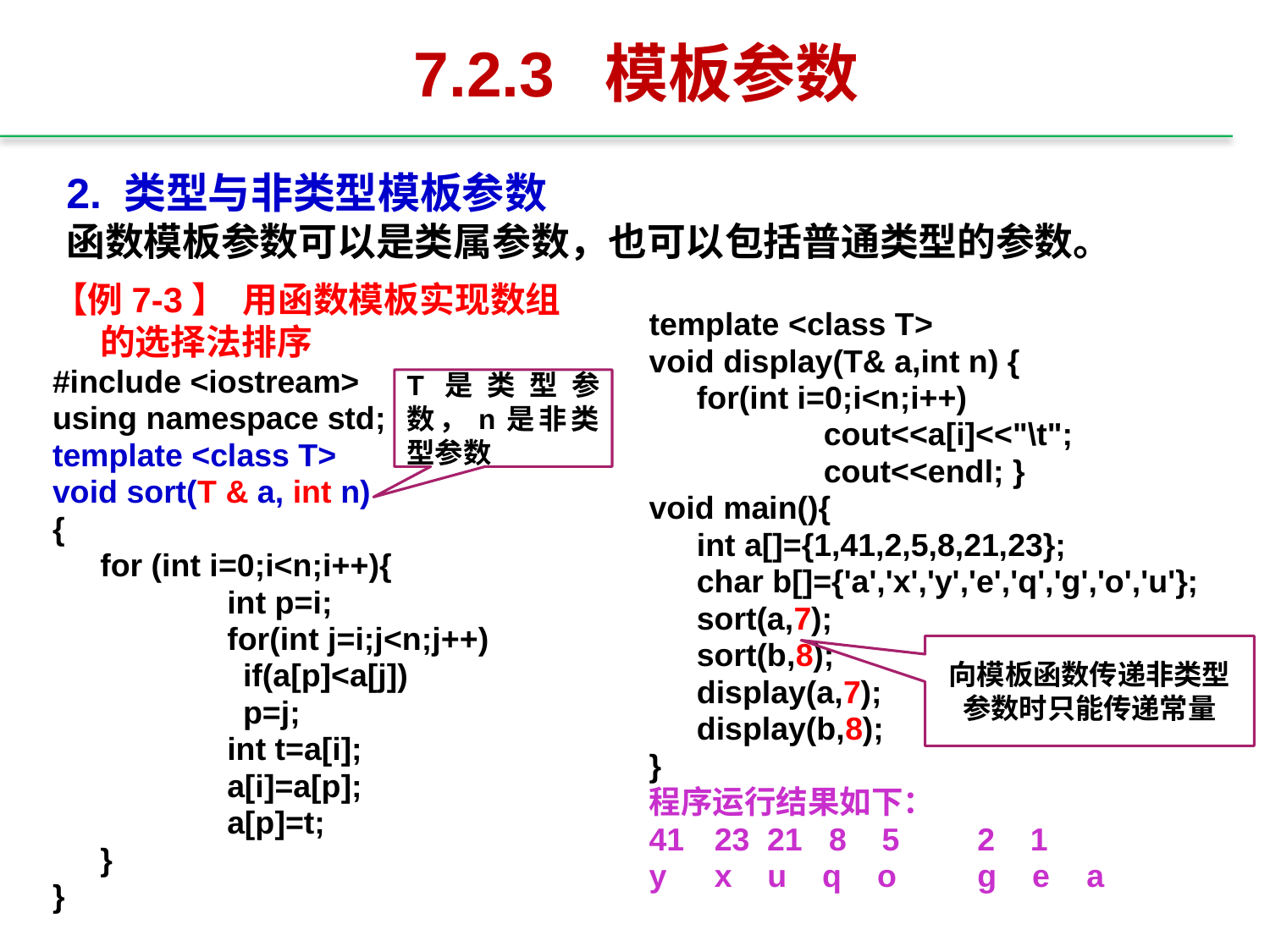

# 7.2.3  模板参数
2. 类型与非类型模板参数
函数模板参数可以是类属参数，也可以包括普通类型的参数。
【例7-3】  用函数模板实现数组的选择法排序
#include <iostream>
using namespace std;
template <class T>
void sort(T & a, int n)
{
	for (int i=0;i<n;i++){
		int p=i;
		for(int j=i;j<n;j++)
if(a[p]<a[j])
p=j;
		int t=a[i];
		a[i]=a[p];
		a[p]=t;
	}
}
template <class T>
void display(T& a,int n) {
	for(int i=0;i<n;i++)
		cout<<a[i]<<"\t";
		cout<<endl; }
void main(){
	int a[]={1,41,2,5,8,21,23};
	char b[]={'a','x','y','e','q','g','o','u'};
	sort(a,7);
	sort(b,8);
	display(a,7);
	display(b,8);
}
程序运行结果如下：
41 	  23  21   8    5	   2    1
y	  x    u    q    o	   g    e	 a
T是类型参数，n是非类型参数
向模板函数传递非类型参数时只能传递常量